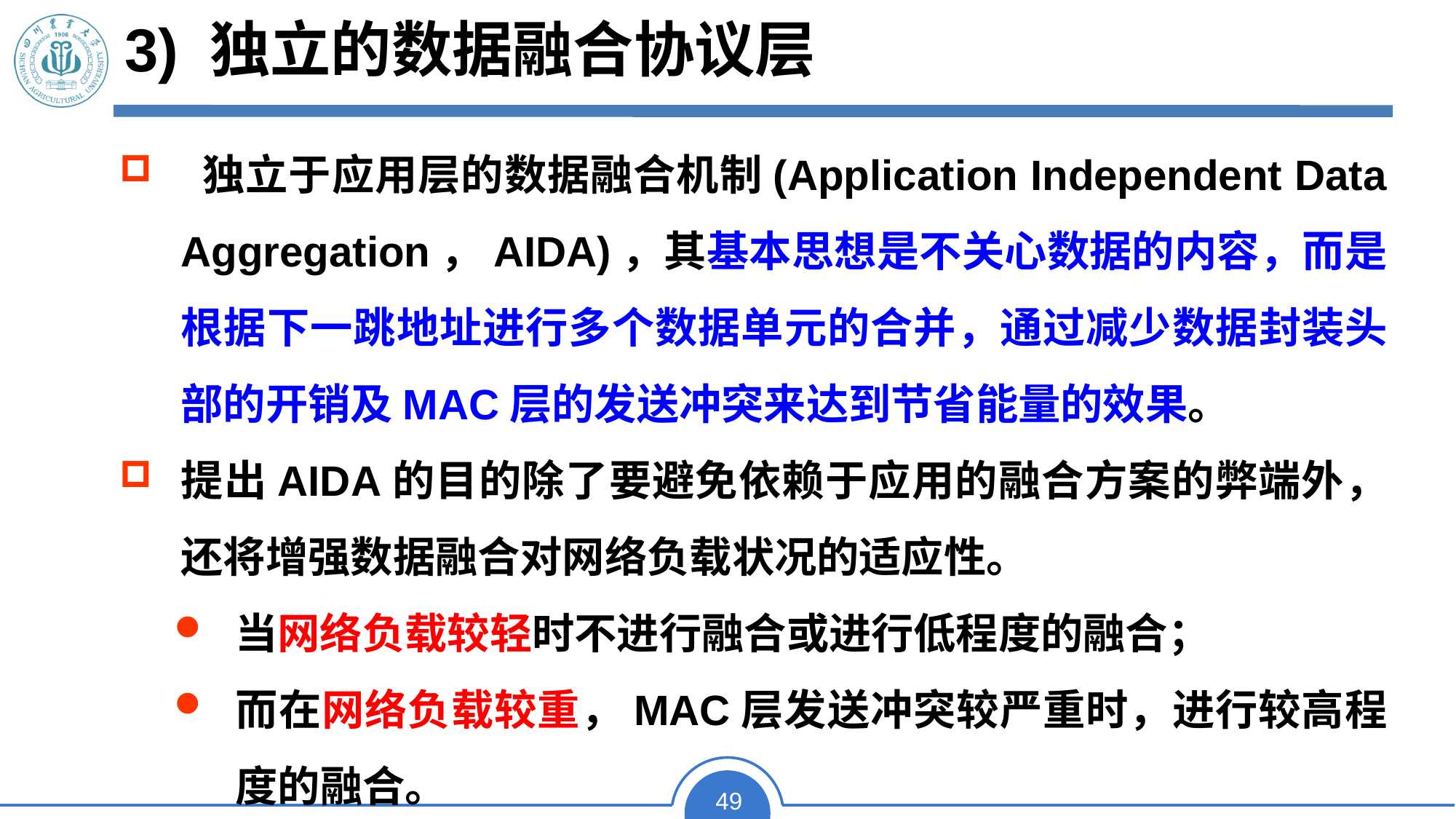

# 3) 独立的数据融合协议层
 独立于应用层的数据融合机制(Application Independent Data Aggregation，AIDA)，其基本思想是不关心数据的内容，而是根据下一跳地址进行多个数据单元的合并，通过减少数据封装头部的开销及MAC层的发送冲突来达到节省能量的效果。
提出AIDA的目的除了要避免依赖于应用的融合方案的弊端外，还将增强数据融合对网络负载状况的适应性。
当网络负载较轻时不进行融合或进行低程度的融合；
而在网络负载较重，MAC层发送冲突较严重时，进行较高程度的融合。